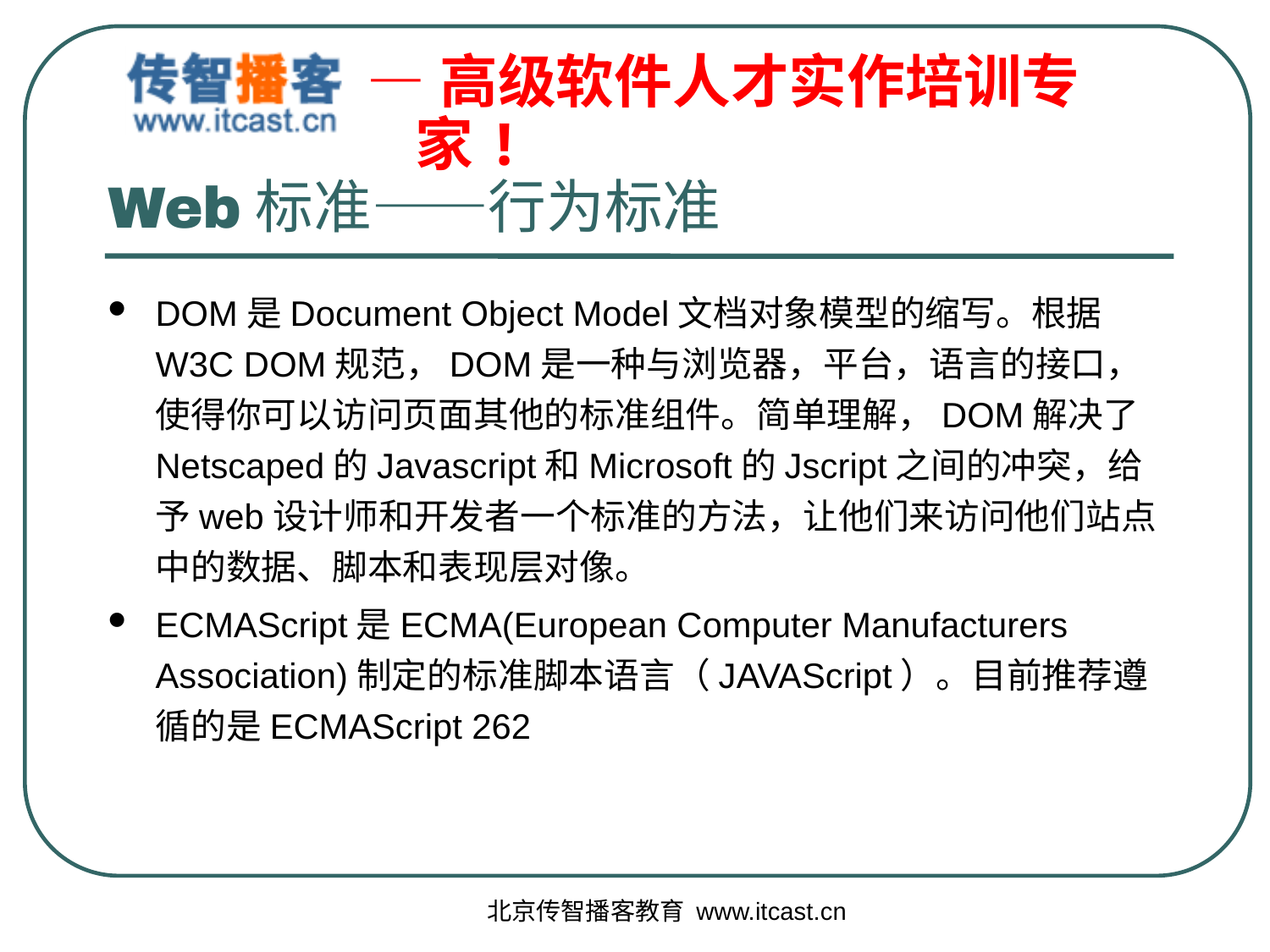

# Web标准——行为标准
DOM是Document Object Model文档对象模型的缩写。根据W3C DOM规范，DOM是一种与浏览器，平台，语言的接口，使得你可以访问页面其他的标准组件。简单理解，DOM解决了Netscaped的Javascript和Microsoft的Jscript之间的冲突，给予web设计师和开发者一个标准的方法，让他们来访问他们站点中的数据、脚本和表现层对像。
ECMAScript是ECMA(European Computer Manufacturers Association)制定的标准脚本语言（JAVAScript）。目前推荐遵循的是ECMAScript 262